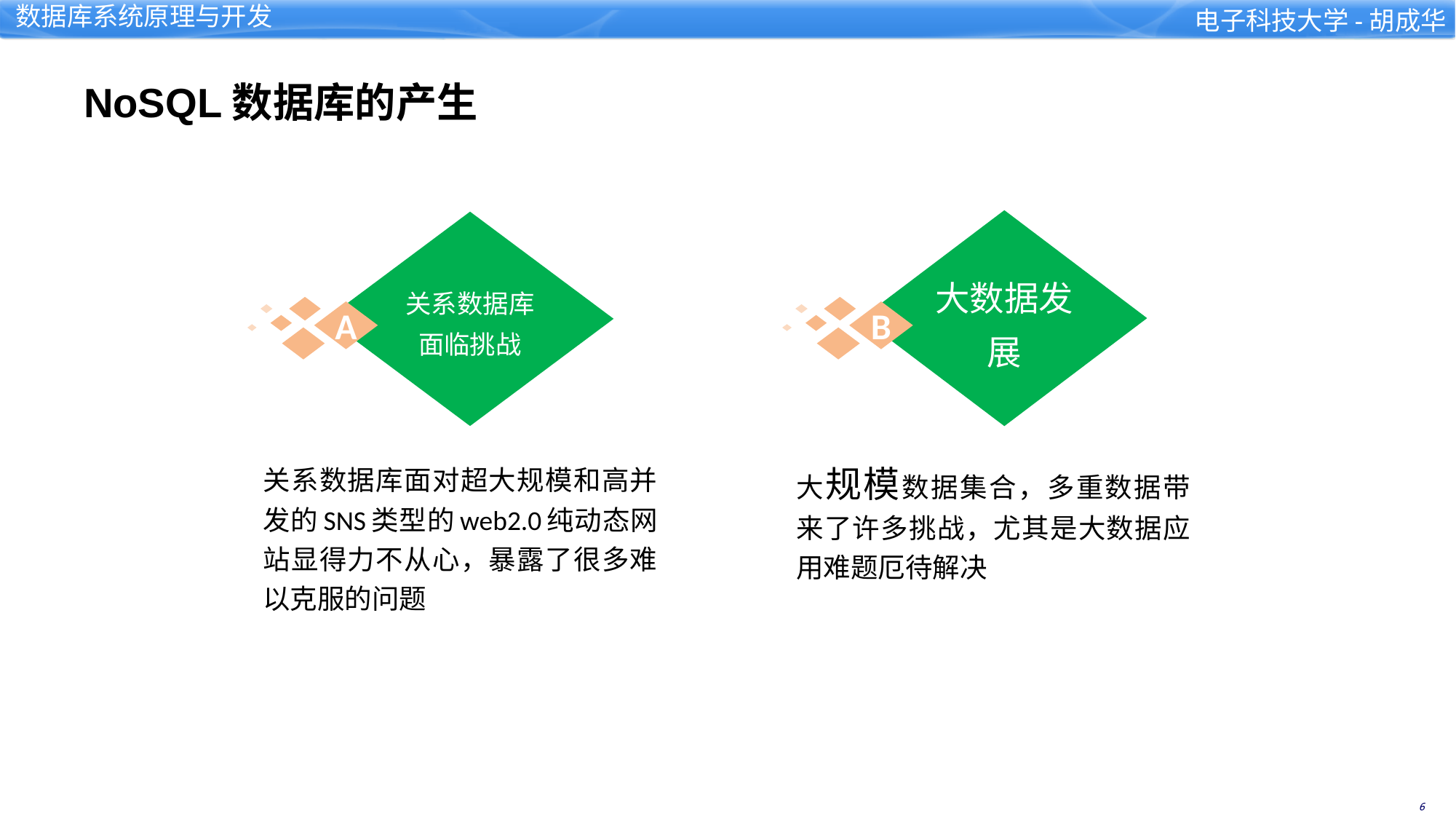

# NoSQL数据库的产生
大数据发展
关系数据库面临挑战

A
B

大规模数据集合，多重数据带来了许多挑战，尤其是大数据应用难题厄待解决
关系数据库面对超大规模和高并发的SNS类型的web2.0纯动态网站显得力不从心，暴露了很多难以克服的问题